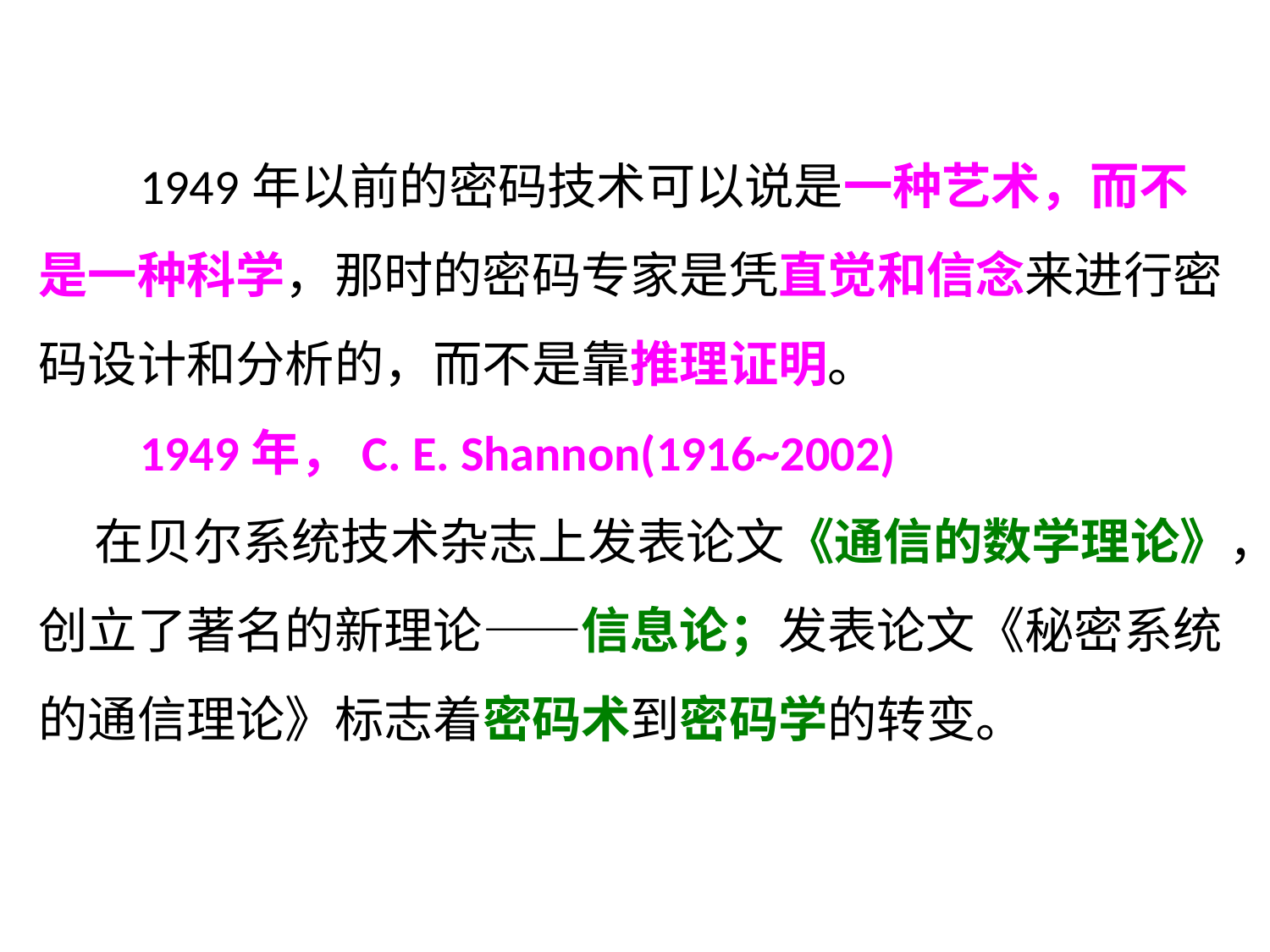

1949年以前的密码技术可以说是一种艺术，而不是一种科学，那时的密码专家是凭直觉和信念来进行密码设计和分析的，而不是靠推理证明。
         1949年，C. E. Shannon(1916~2002)
    在贝尔系统技术杂志上发表论文《通信的数学理论》，创立了著名的新理论——信息论；发表论文《秘密系统的通信理论》标志着密码术到密码学的转变。